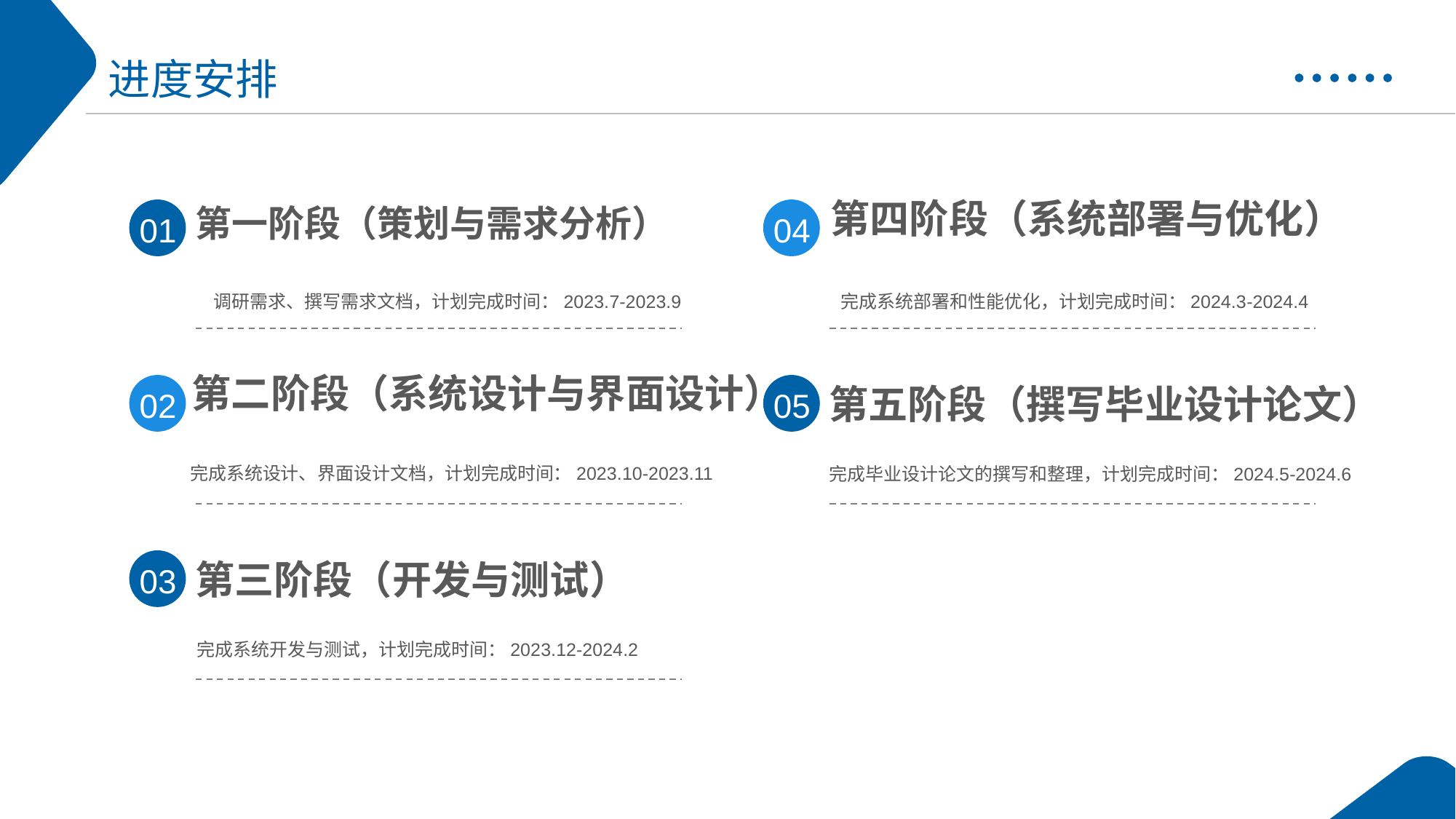

进度安排
第一阶段（策划与需求分析）
第四阶段（系统部署与优化）

01
04
调研需求、撰写需求文档，计划完成时间：2023.7-2023.9
完成系统部署和性能优化，计划完成时间：2024.3-2024.4
第二阶段（系统设计与界面设计）：

第五阶段（撰写毕业设计论文）
02
05
完成系统设计、界面设计文档，计划完成时间：2023.10-2023.11
完成毕业设计论文的撰写和整理，计划完成时间：2024.5-2024.6

第三阶段（开发与测试）
03
完成系统开发与测试，计划完成时间：2023.12-2024.2